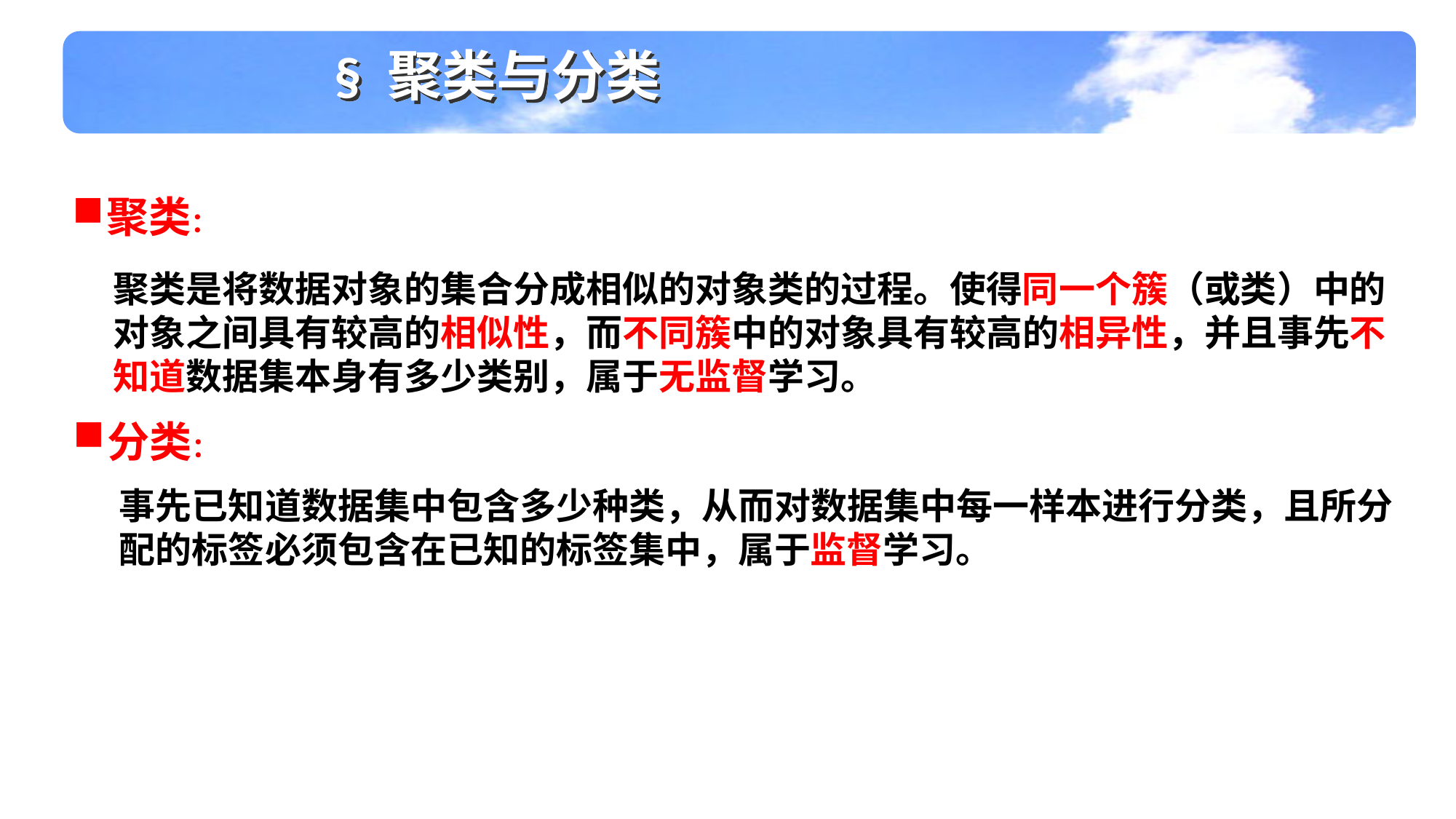

§ 聚类与分类
聚类：
聚类是将数据对象的集合分成相似的对象类的过程。使得同一个簇（或类）中的对象之间具有较高的相似性，而不同簇中的对象具有较高的相异性，并且事先不知道数据集本身有多少类别，属于无监督学习。
分类：
事先已知道数据集中包含多少种类，从而对数据集中每一样本进行分类，且所分
配的标签必须包含在已知的标签集中，属于监督学习。